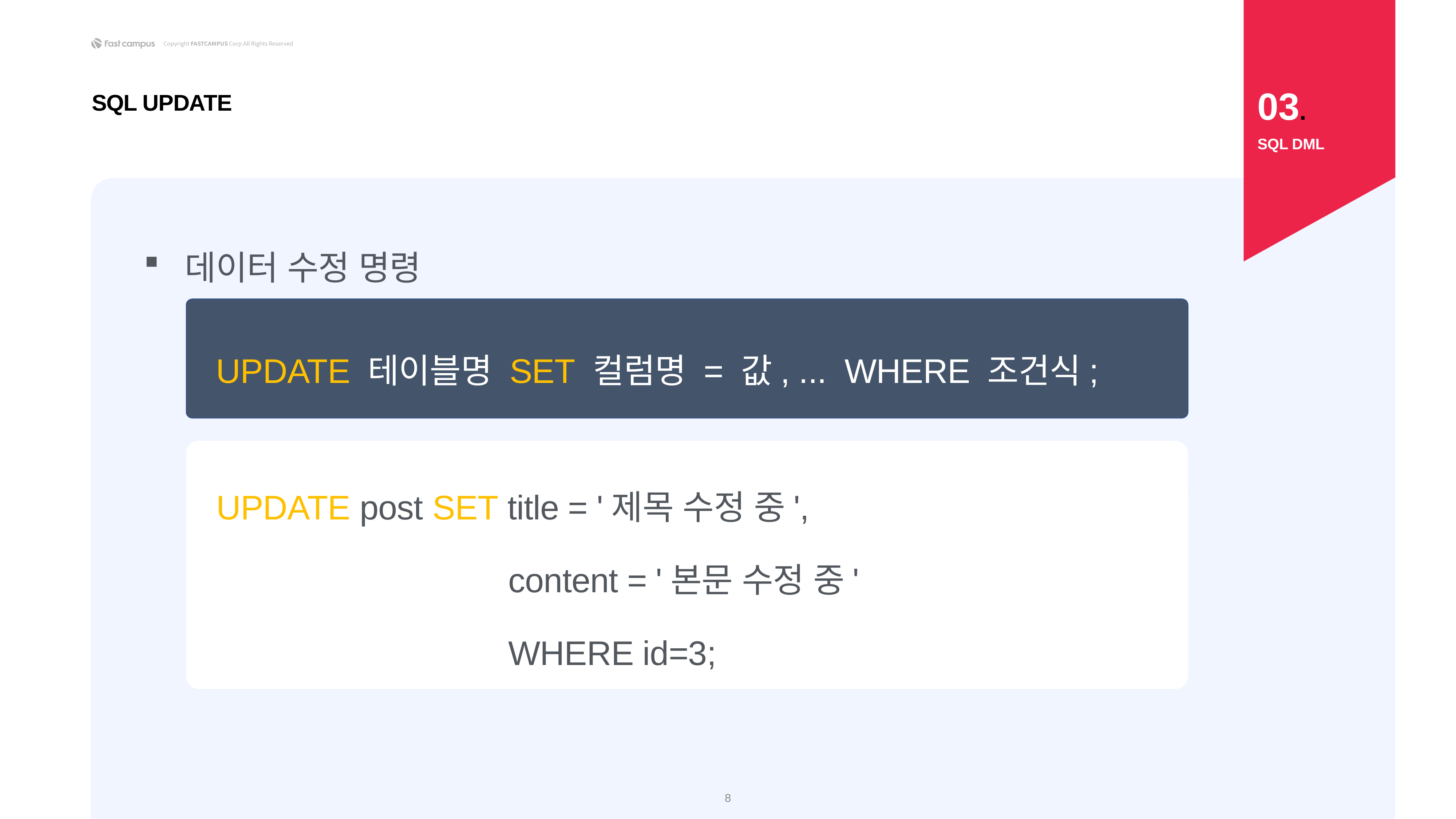

03.
SQL UPDATE
SQL DML
데이터 수정 명령

      UPDATE 테이블명 SET 컬럼명 = 값, ...  WHERE 조건식;

      UPDATE post SET title = '제목 수정 중',
                                      content = '본문 수정 중'
                                      WHERE id=3;
8